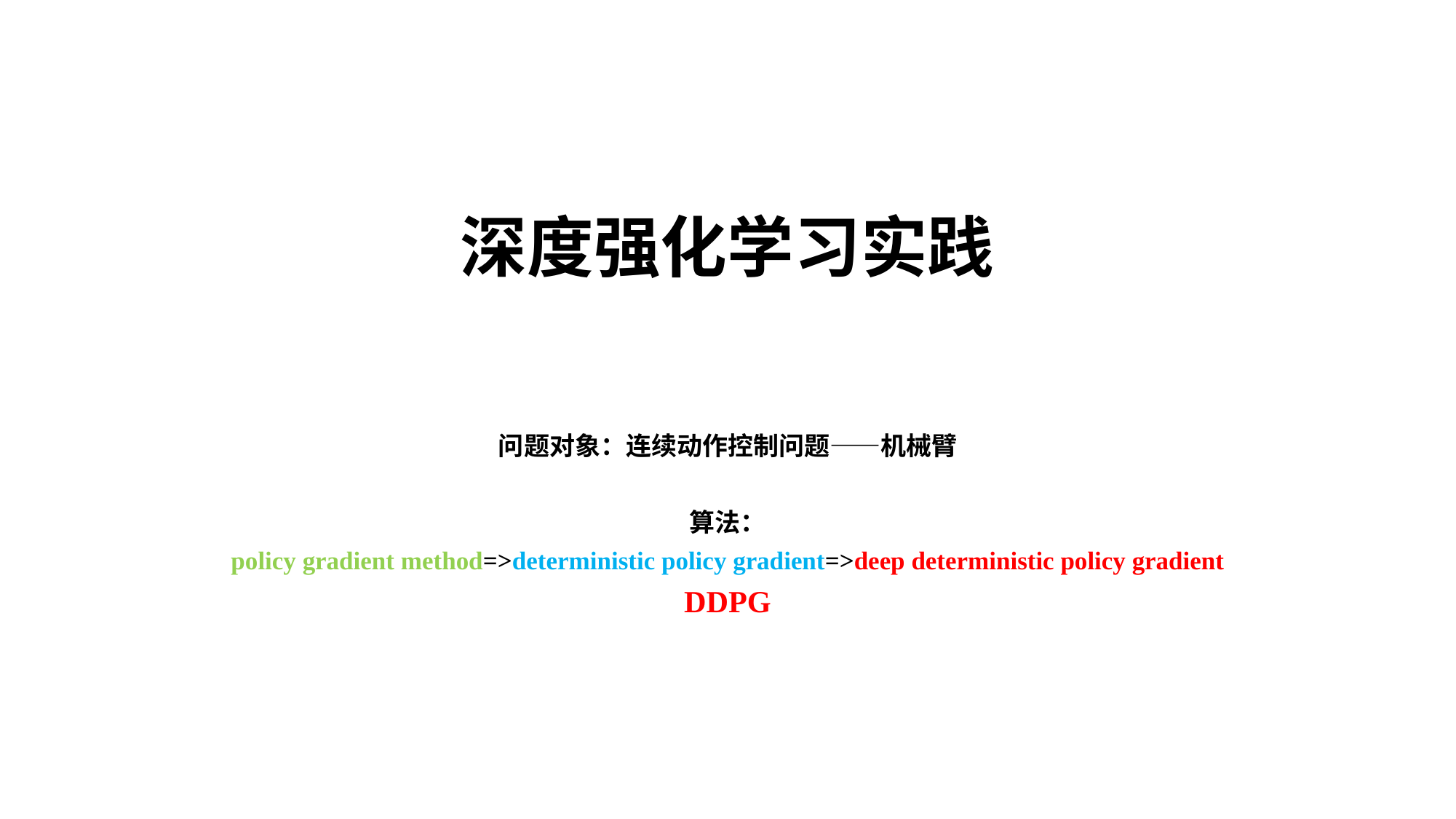

# 深度强化学习实践
问题对象：连续动作控制问题——机械臂

算法：
policy gradient method=>deterministic policy gradient=>deep deterministic policy gradient
DDPG